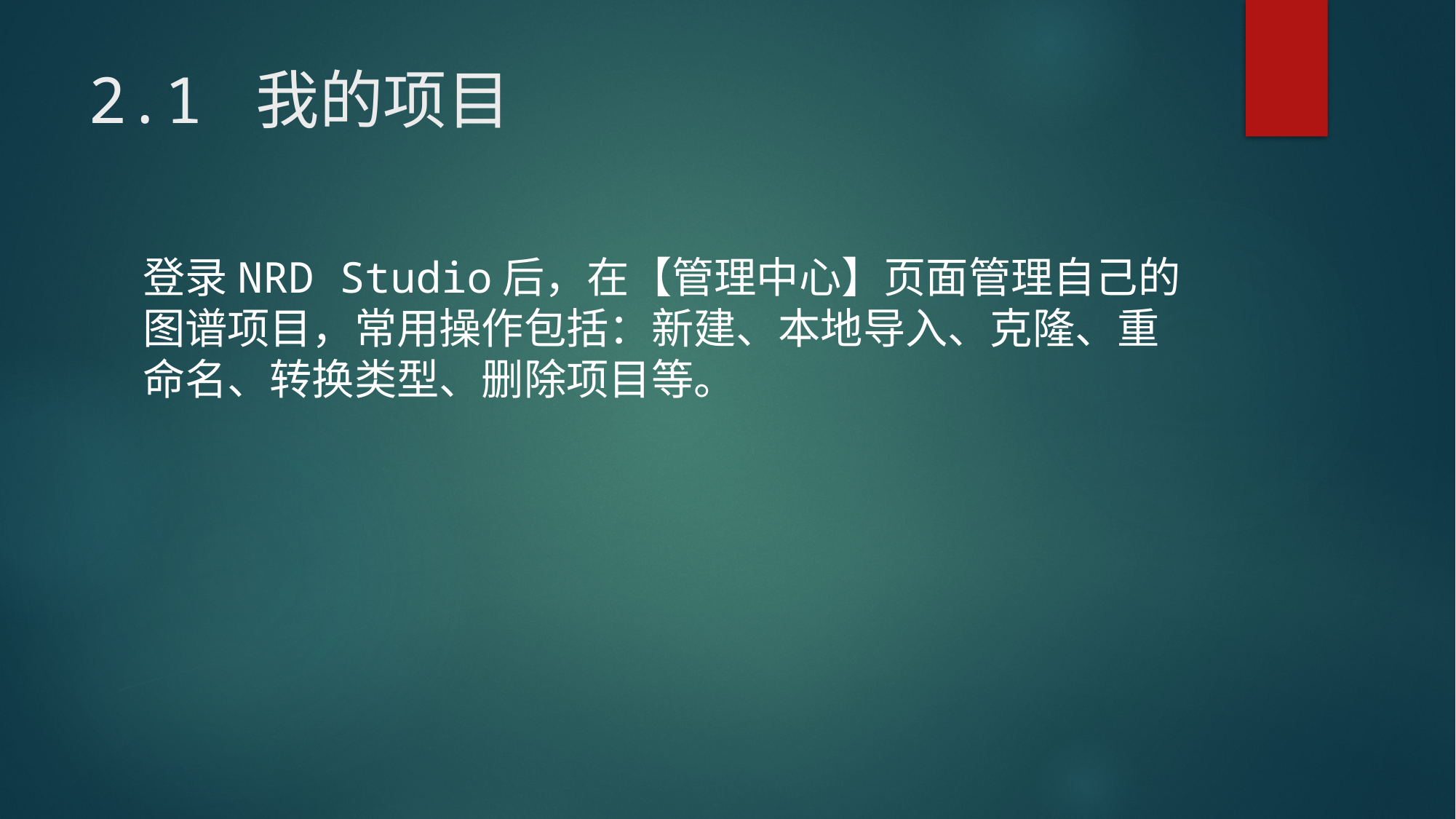

# 2.1 我的项目
登录NRD Studio后，在【管理中心】页面管理自己的图谱项目，常用操作包括：新建、本地导入、克隆、重命名、转换类型、删除项目等。